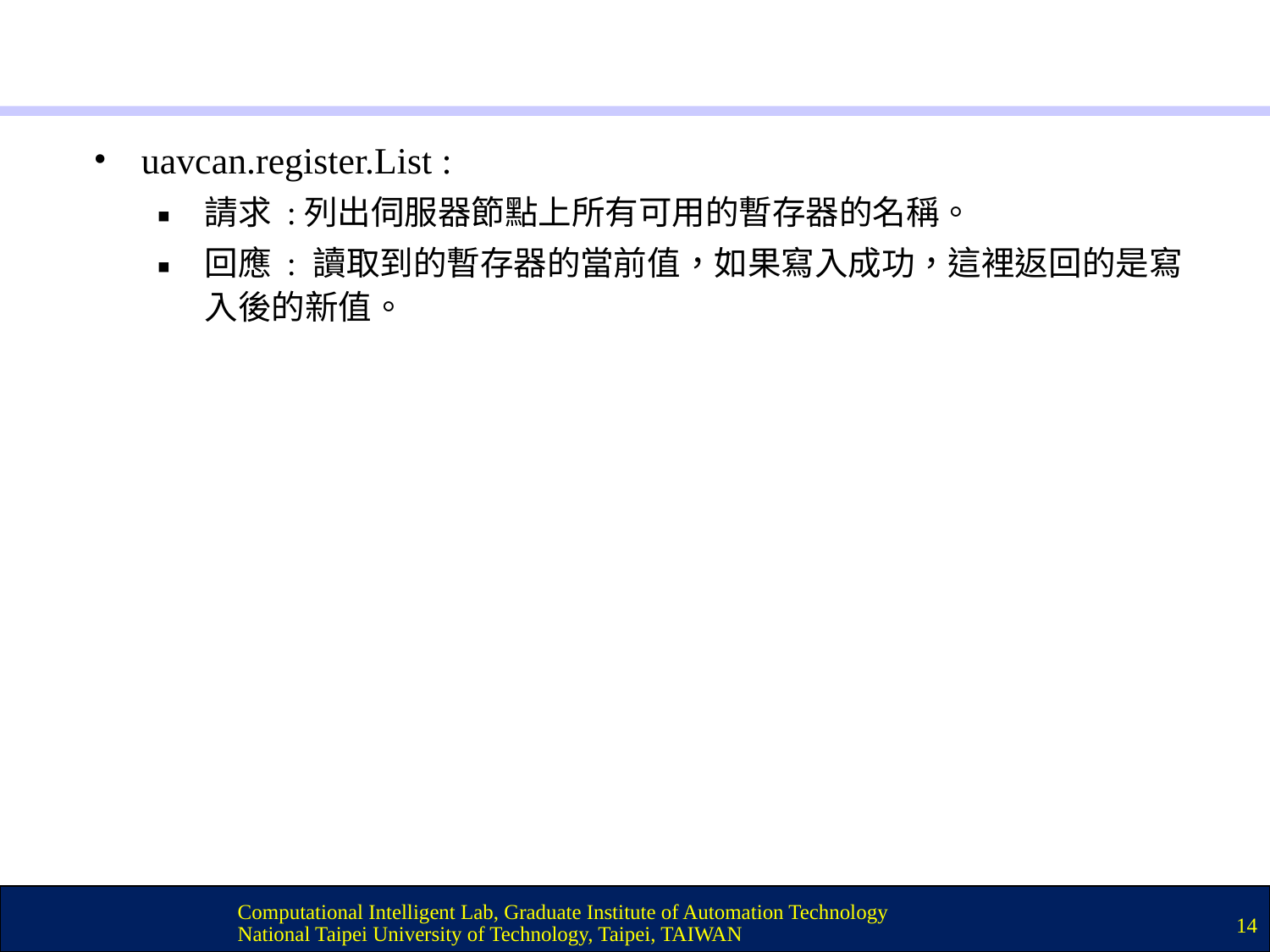

#
uavcan.register.List :
請求 :列出伺服器節點上所有可用的暫存器的名稱。
回應 : 讀取到的暫存器的當前值，如果寫入成功，這裡返回的是寫入後的新值。